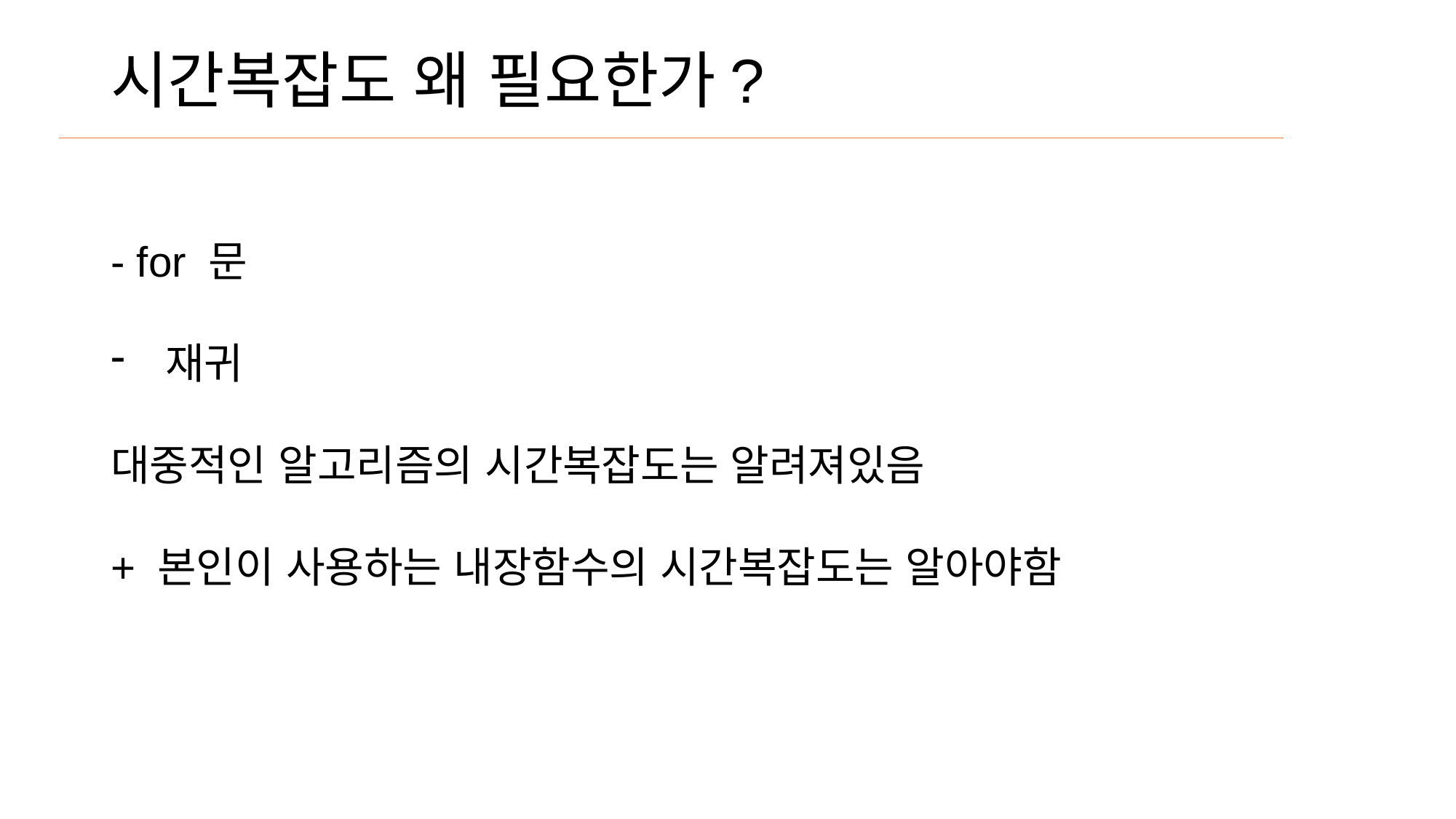

# 시간복잡도 왜 필요한가?
- for 문

재귀

대중적인 알고리즘의 시간복잡도는 알려져있음

+ 본인이 사용하는 내장함수의 시간복잡도는 알아야함